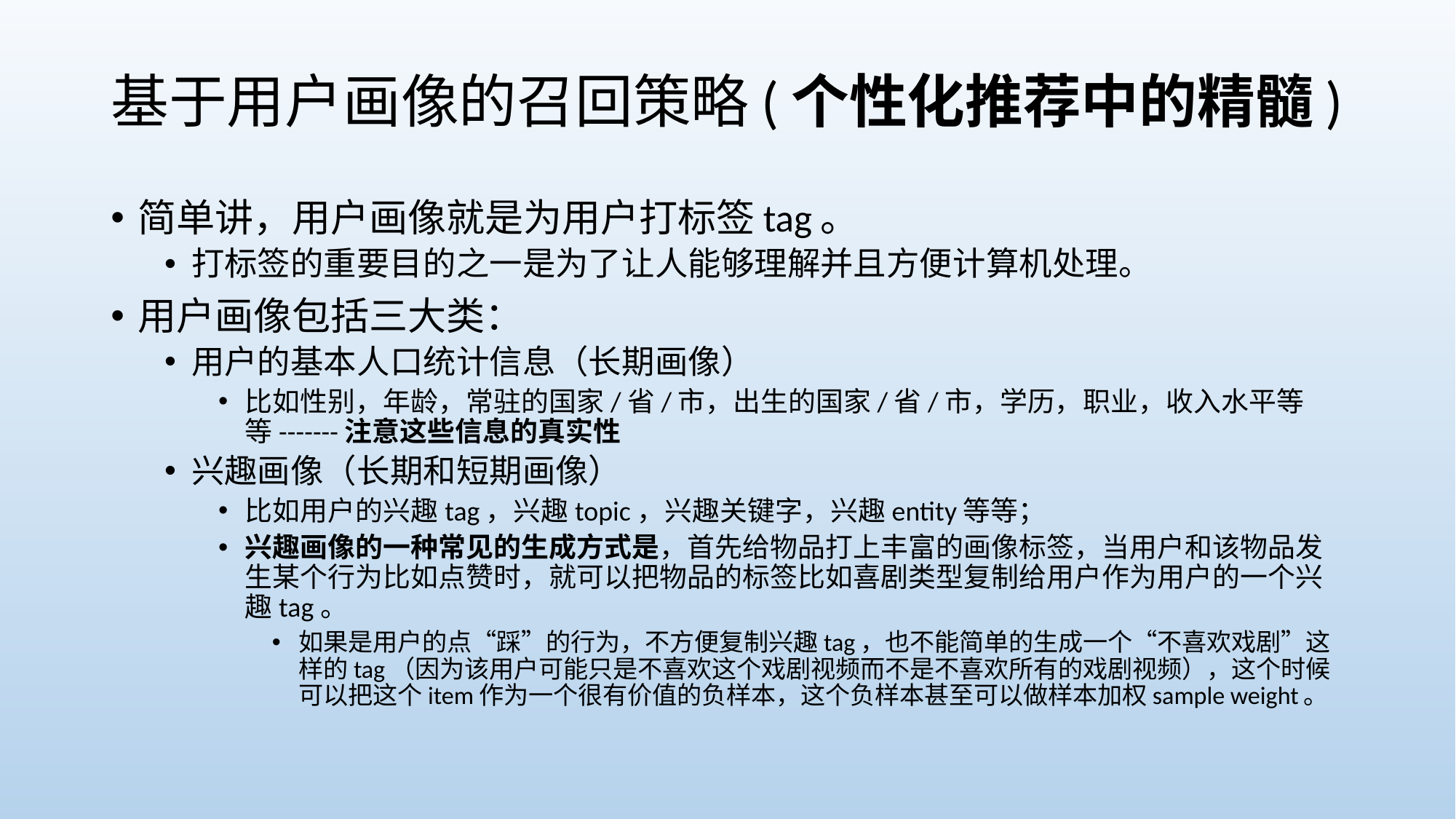

# 基于用户画像的召回策略(个性化推荐中的精髓)
简单讲，用户画像就是为用户打标签tag。
打标签的重要目的之一是为了让人能够理解并且方便计算机处理。
用户画像包括三大类：
用户的基本人口统计信息（长期画像）
比如性别，年龄，常驻的国家/省/市，出生的国家/省/市，学历，职业，收入水平等等-------注意这些信息的真实性
兴趣画像（长期和短期画像）
比如用户的兴趣tag，兴趣topic，兴趣关键字，兴趣entity等等；
兴趣画像的一种常见的生成方式是，首先给物品打上丰富的画像标签，当用户和该物品发生某个行为比如点赞时，就可以把物品的标签比如喜剧类型复制给用户作为用户的一个兴趣tag。
如果是用户的点“踩”的行为，不方便复制兴趣tag，也不能简单的生成一个“不喜欢戏剧”这样的tag（因为该用户可能只是不喜欢这个戏剧视频而不是不喜欢所有的戏剧视频），这个时候可以把这个item作为一个很有价值的负样本，这个负样本甚至可以做样本加权sample weight。